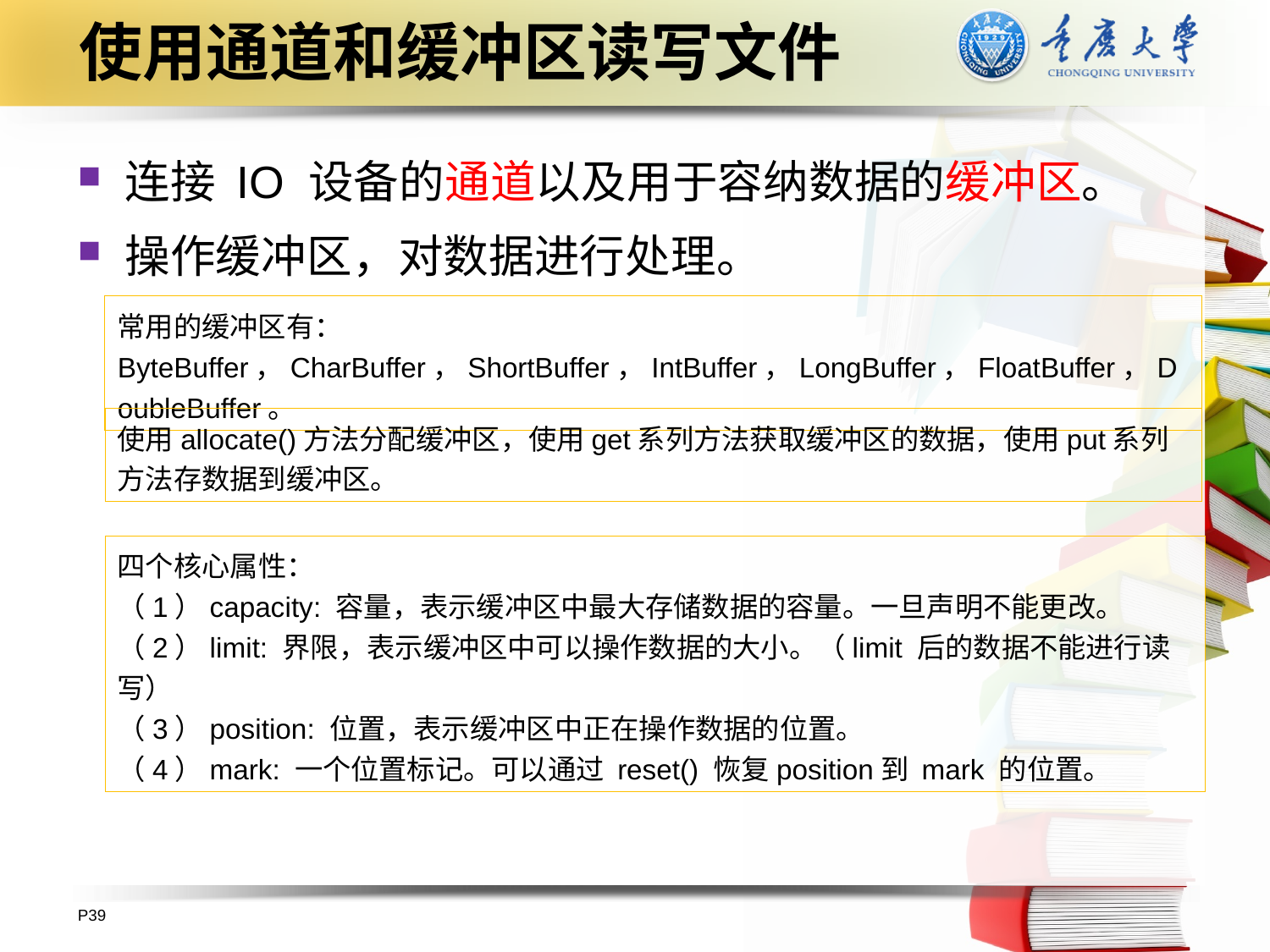

# 使用通道和缓冲区读写文件
连接 IO 设备的通道以及用于容纳数据的缓冲区。
操作缓冲区，对数据进行处理。
常用的缓冲区有：ByteBuffer，CharBuffer，ShortBuffer，IntBuffer，LongBuffer，FloatBuffer，DoubleBuffer。
使用allocate()方法分配缓冲区，使用get系列方法获取缓冲区的数据，使用put系列方法存数据到缓冲区。
四个核心属性：
（1）capacity: 容量，表示缓冲区中最大存储数据的容量。一旦声明不能更改。
（2）limit: 界限，表示缓冲区中可以操作数据的大小。（limit 后的数据不能进行读写）
（3）position: 位置，表示缓冲区中正在操作数据的位置。
（4）mark: 一个位置标记。可以通过 reset() 恢复position到 mark 的位置。
P39